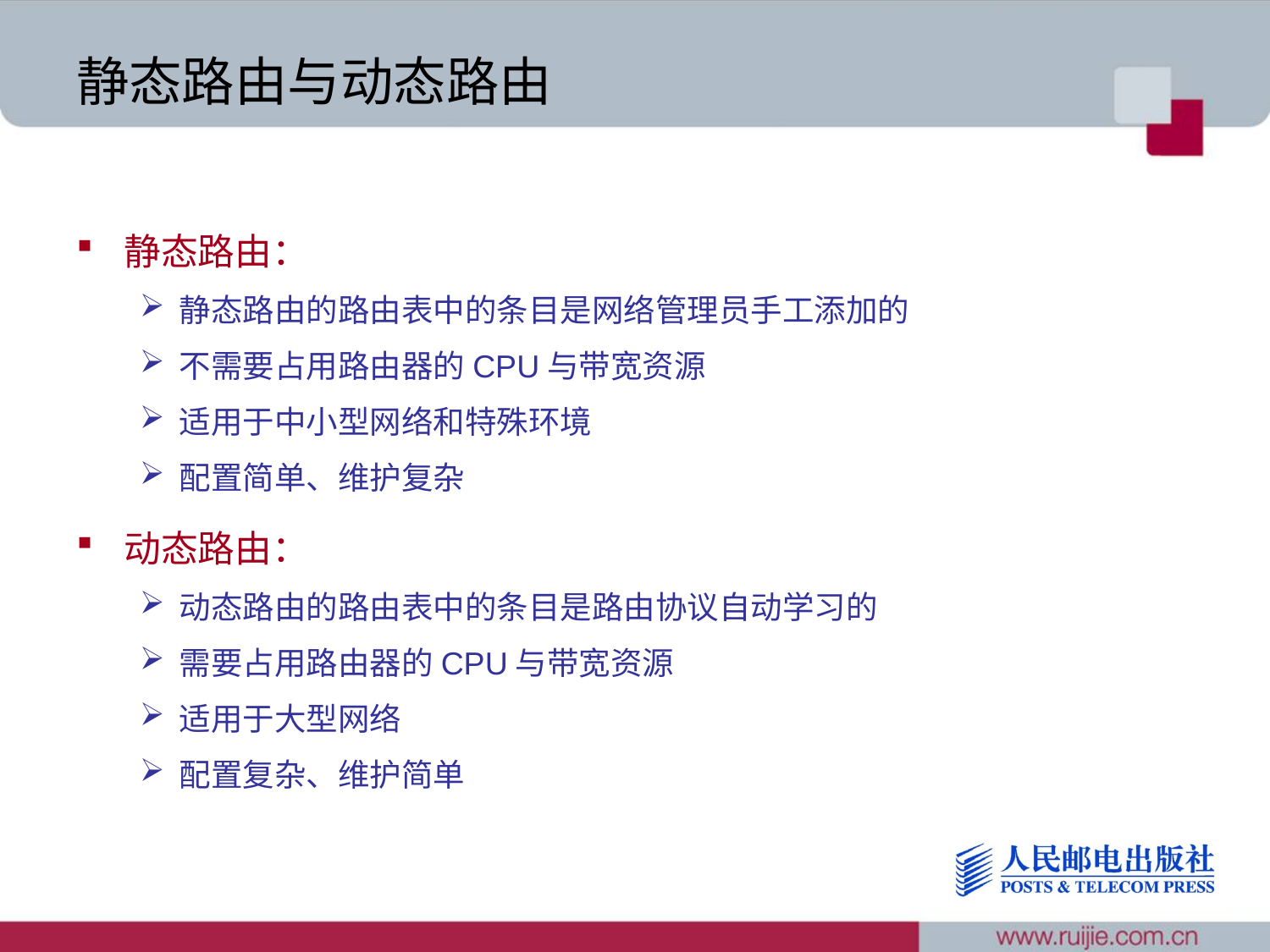

# 静态路由与动态路由
静态路由：
静态路由的路由表中的条目是网络管理员手工添加的
不需要占用路由器的CPU与带宽资源
适用于中小型网络和特殊环境
配置简单、维护复杂
动态路由：
动态路由的路由表中的条目是路由协议自动学习的
需要占用路由器的CPU与带宽资源
适用于大型网络
配置复杂、维护简单